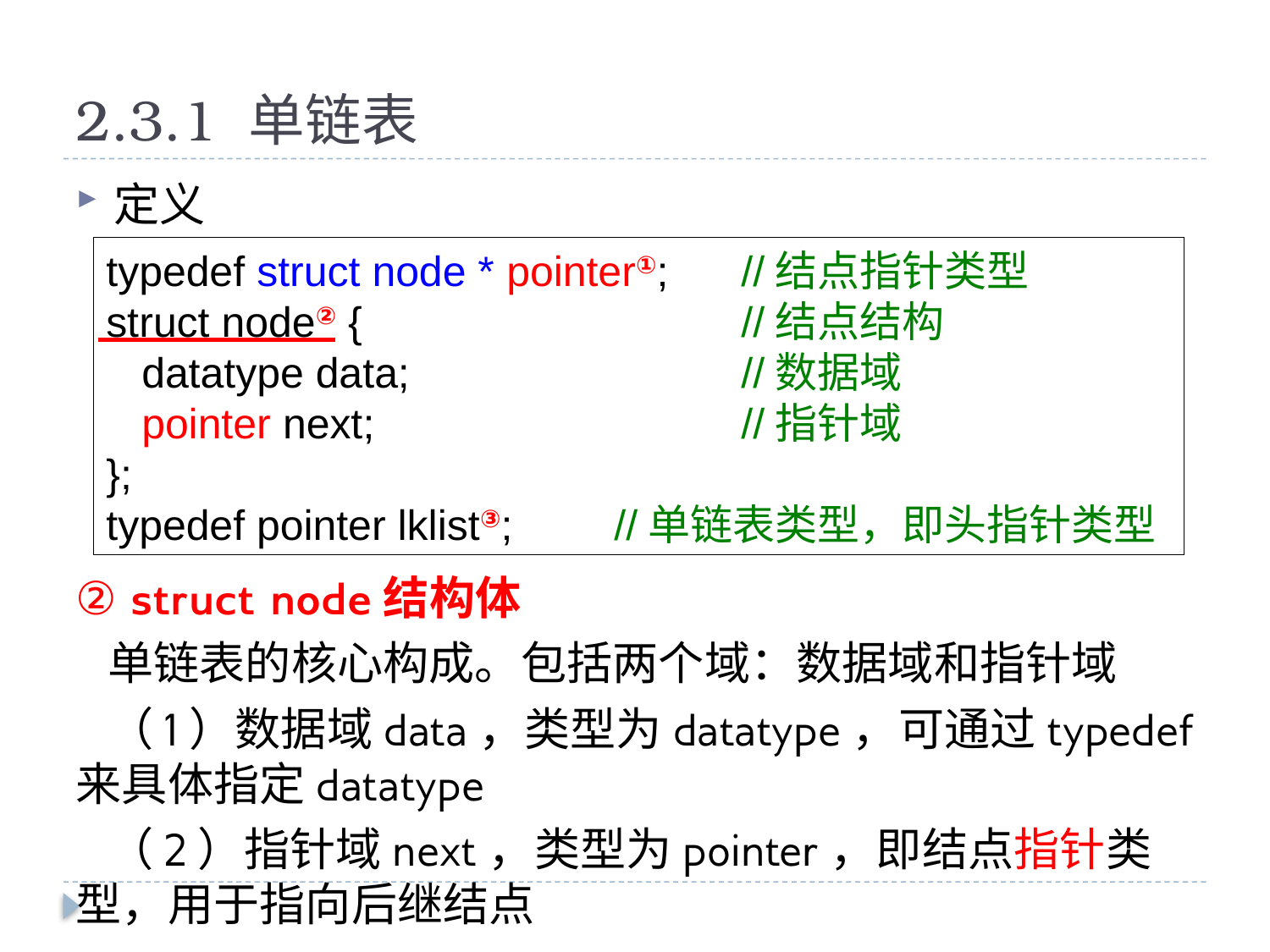

# 2.3.1 单链表
定义

② struct node结构体
  单链表的核心构成。包括两个域：数据域和指针域
  （1）数据域data，类型为datatype，可通过typedef来具体指定datatype
  （2）指针域next，类型为pointer，即结点指针类型，用于指向后继结点
typedef struct node * pointer①; 	//结点指针类型
struct node② {			//结点结构
   datatype data;			//数据域
   pointer next;			//指针域
};
typedef pointer lklist③; 	//单链表类型，即头指针类型